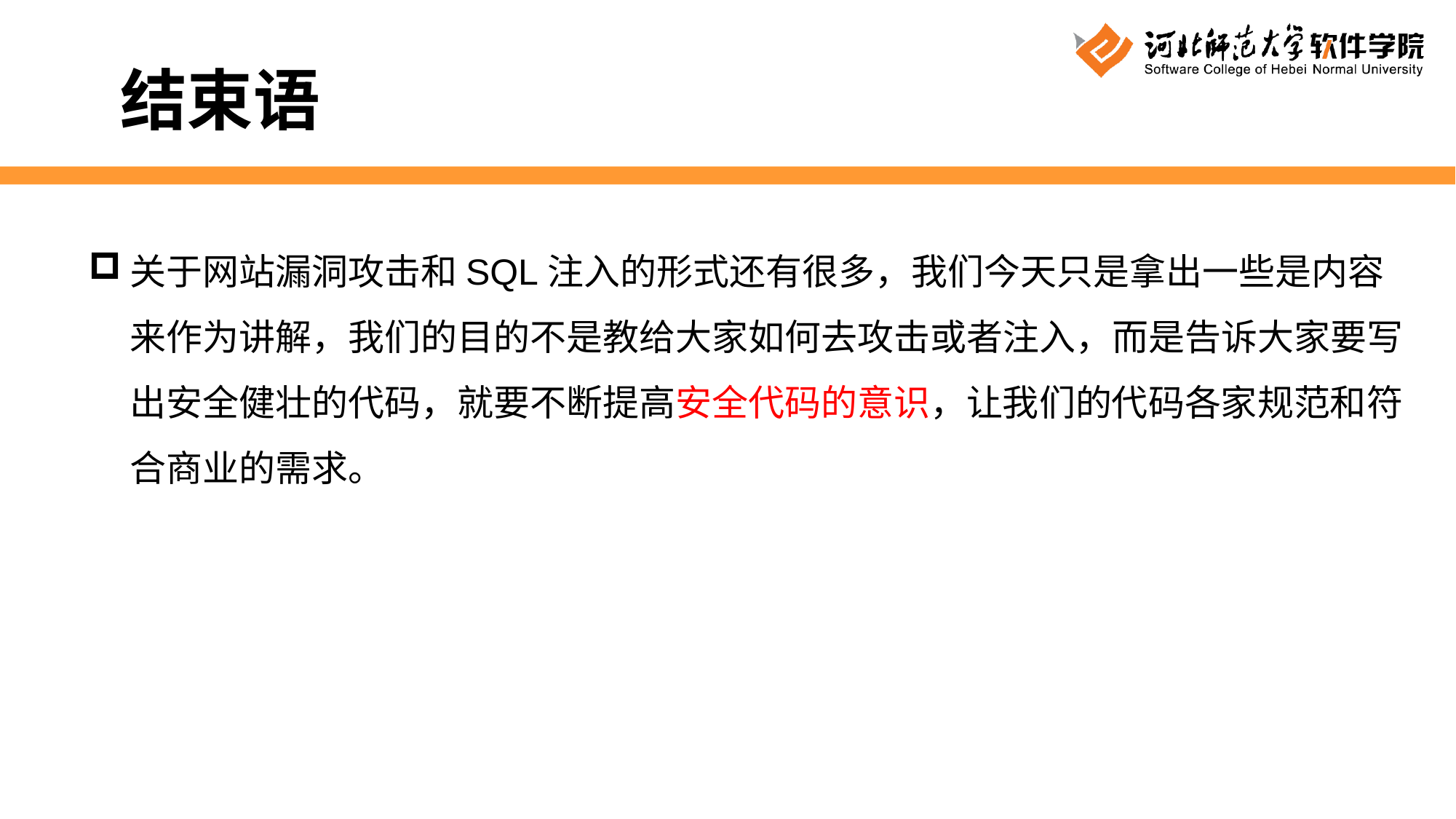

结束语
关于网站漏洞攻击和SQL注入的形式还有很多，我们今天只是拿出一些是内容来作为讲解，我们的目的不是教给大家如何去攻击或者注入，而是告诉大家要写出安全健壮的代码，就要不断提高安全代码的意识，让我们的代码各家规范和符合商业的需求。